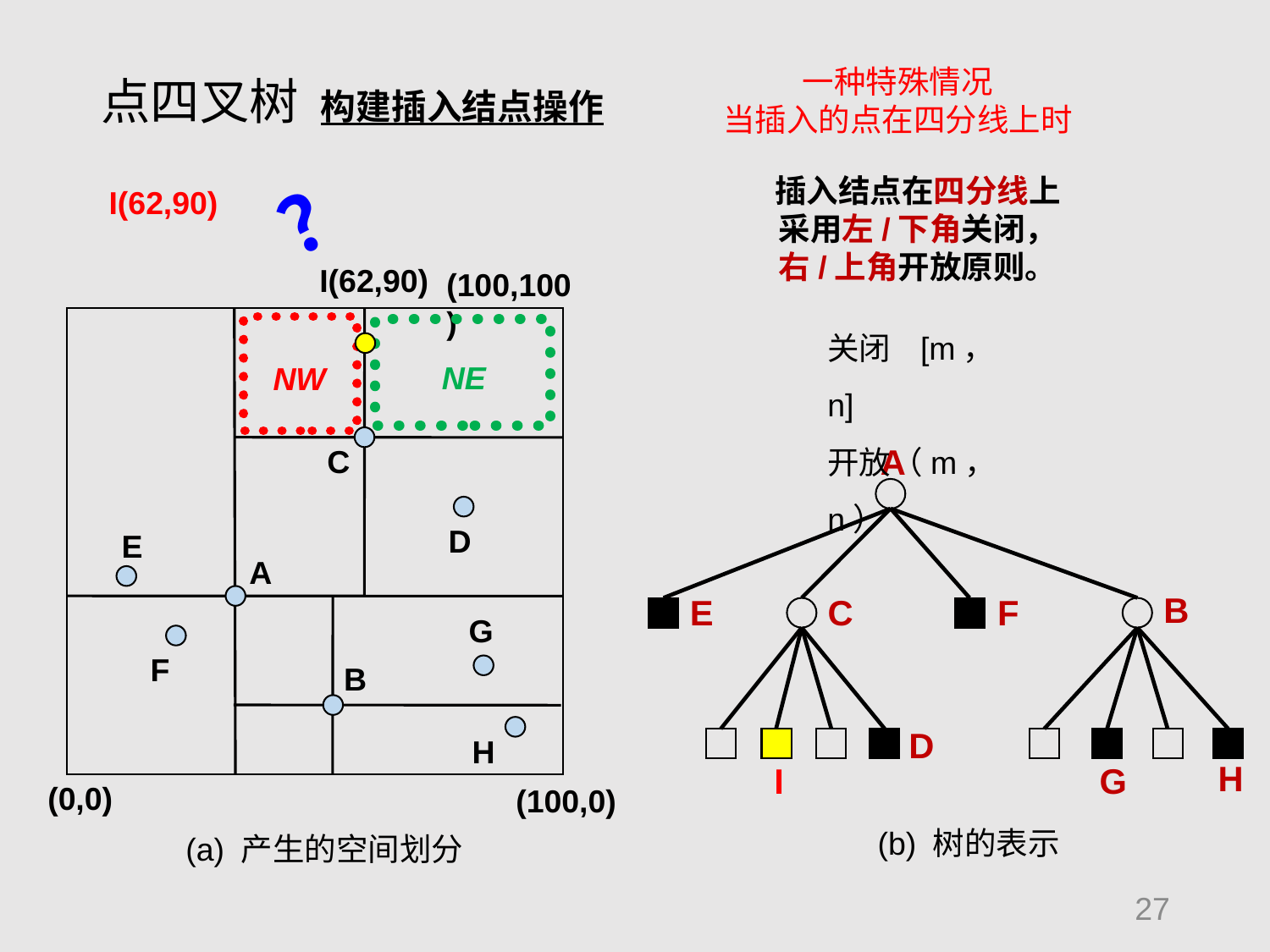

一种特殊情况
当插入的点在四分线上时
点四叉树  构建插入结点操作
插入结点在四分线上采用左/下角关闭，右/上角开放原则。
？
I(62,90)
I(62,90)
(100,100)

C

D
E
A

G

F
B

H
(0,0)
(100,0)
(a) 产生的空间划分
关闭   [m，n]
开放（m，n）

NE
NW
A

B
F
E
C

D

H
G
(b) 树的表示

I
27